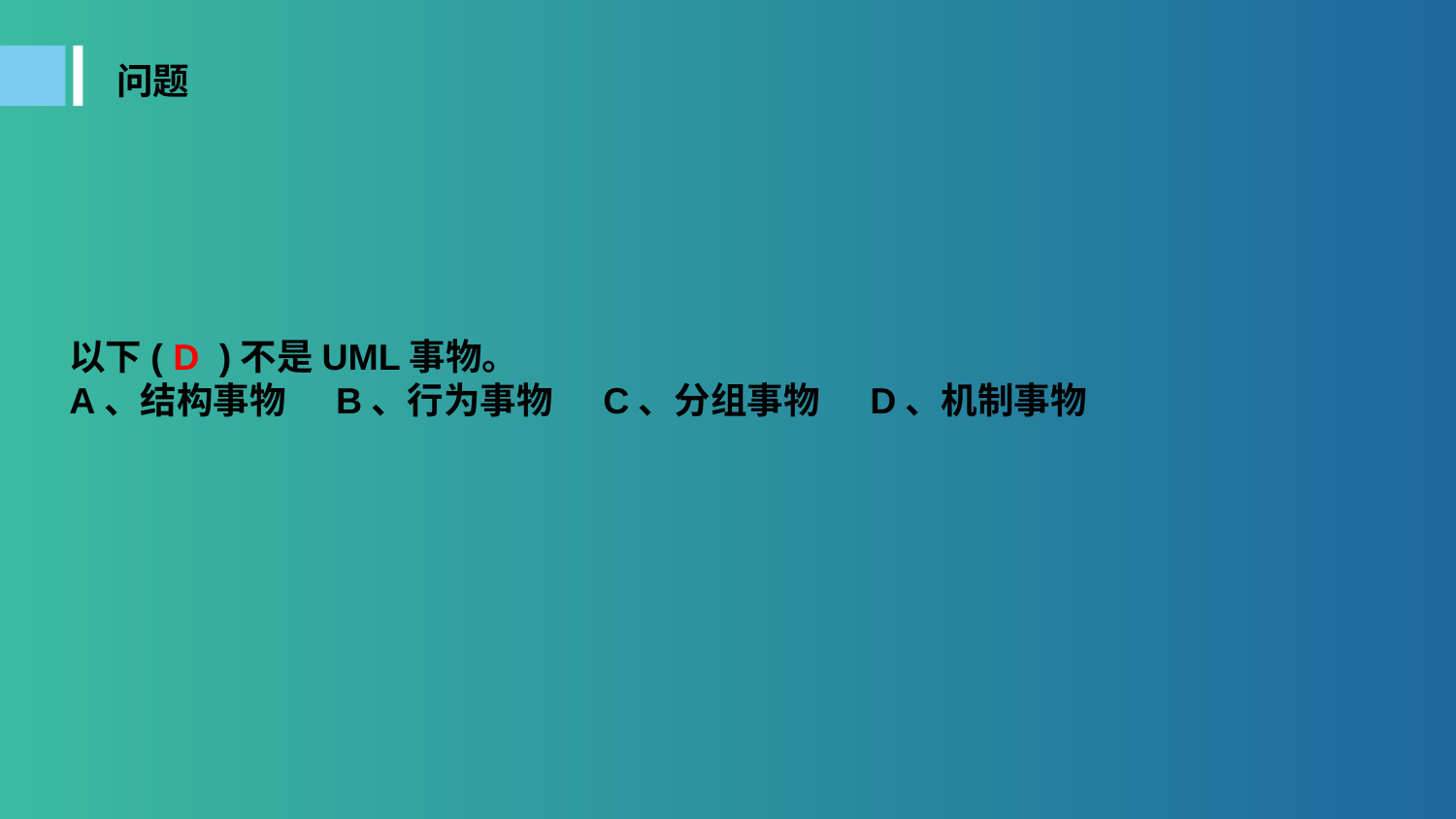

问题
以下( D  )不是UML事物。
A、结构事物     B、行为事物     C、分组事物     D、机制事物